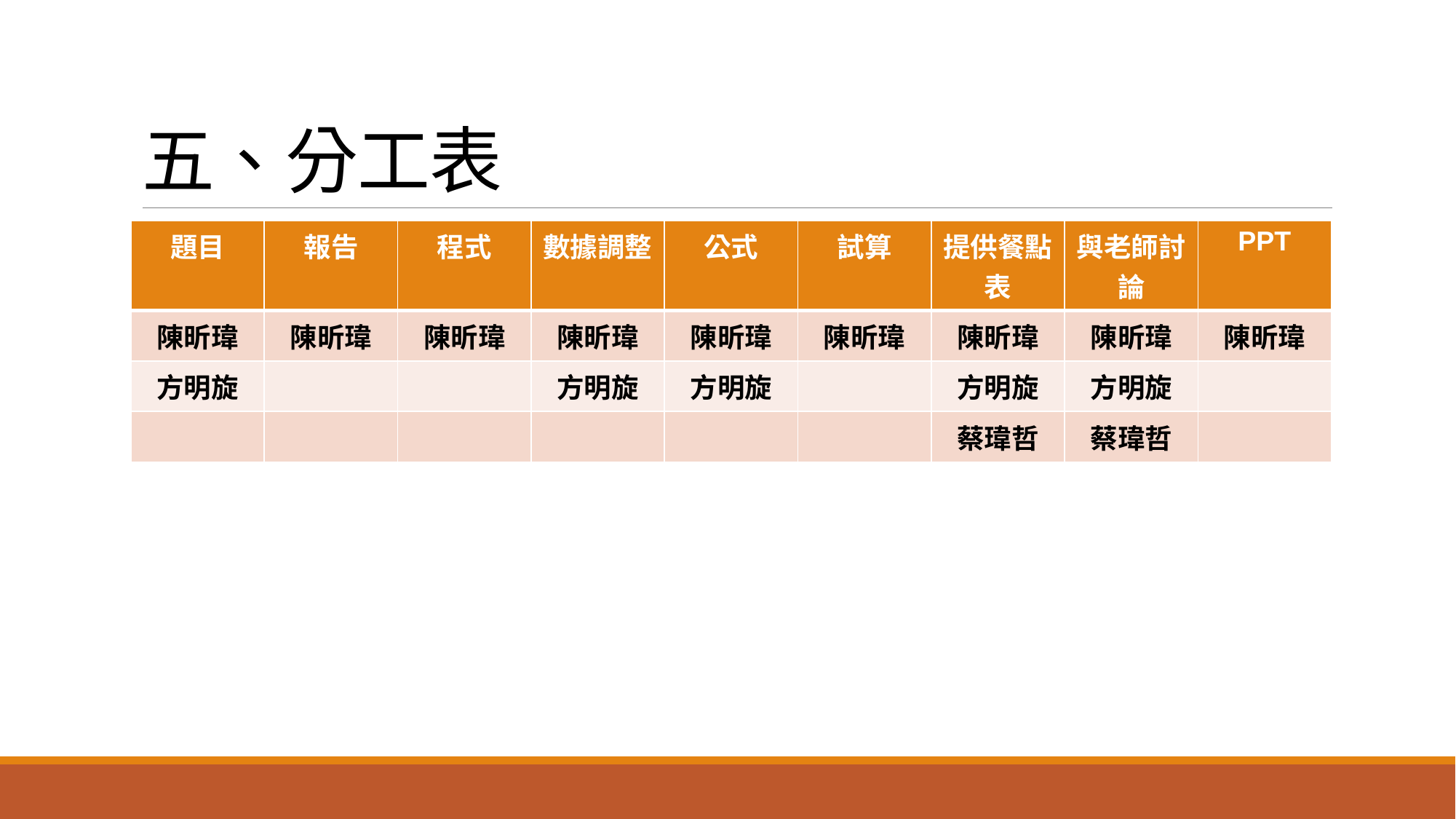

# 五、分工表
| 題目 | 報告 | 程式 | 數據調整 | 公式 | 試算 | 提供餐點表 | 與老師討論 | PPT |
| --- | --- | --- | --- | --- | --- | --- | --- | --- |
| 陳昕瑋 | 陳昕瑋 | 陳昕瑋 | 陳昕瑋 | 陳昕瑋 | 陳昕瑋 | 陳昕瑋 | 陳昕瑋 | 陳昕瑋 |
| 方明旋 |  |  | 方明旋 | 方明旋 |  | 方明旋 | 方明旋 |  |
|  |  |  |  |  |  | 蔡瑋哲 | 蔡瑋哲 |  |